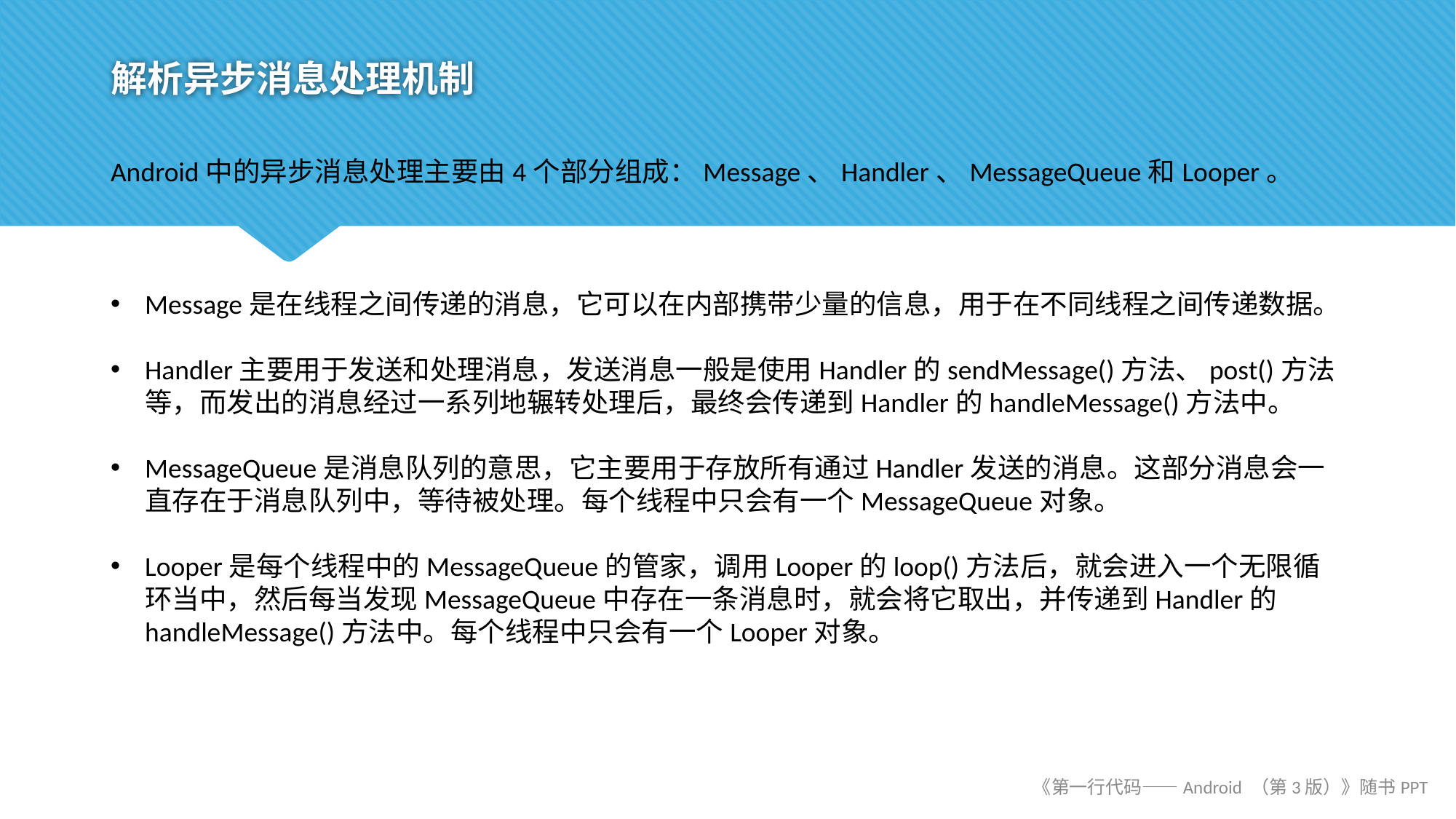

# 解析异步消息处理机制
Android中的异步消息处理主要由4个部分组成：Message、Handler、MessageQueue和Looper。
Message是在线程之间传递的消息，它可以在内部携带少量的信息，用于在不同线程之间传递数据。

Handler主要用于发送和处理消息，发送消息一般是使用Handler的sendMessage()方法、post()方法等，而发出的消息经过一系列地辗转处理后，最终会传递到Handler的handleMessage()方法中。

MessageQueue是消息队列的意思，它主要用于存放所有通过Handler发送的消息。这部分消息会一直存在于消息队列中，等待被处理。每个线程中只会有一个MessageQueue对象。

Looper是每个线程中的MessageQueue的管家，调用Looper的loop()方法后，就会进入一个无限循环当中，然后每当发现MessageQueue中存在一条消息时，就会将它取出，并传递到Handler的handleMessage()方法中。每个线程中只会有一个Looper对象。